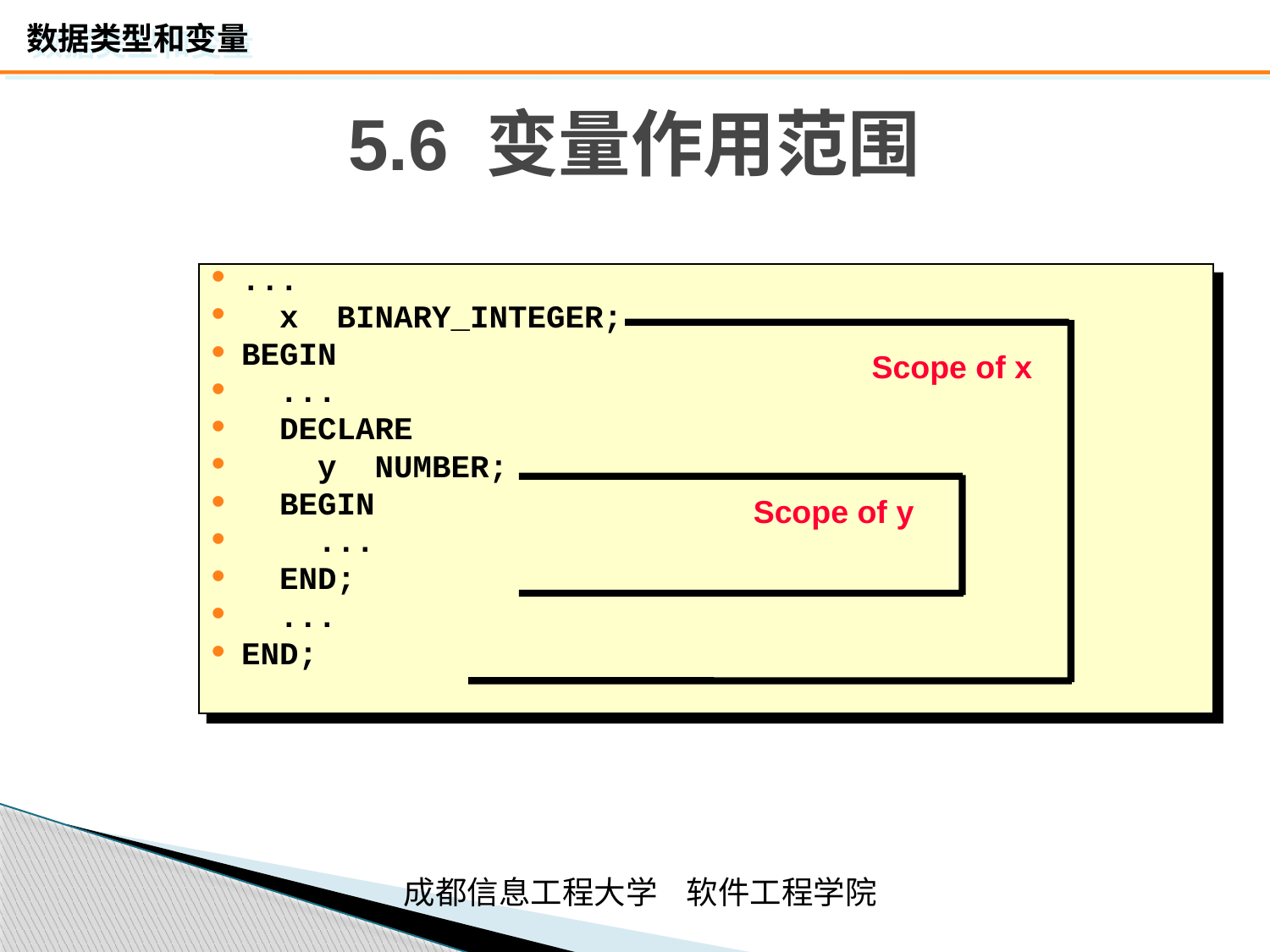

# 5.6 变量作用范围
...
  x  BINARY_INTEGER;
BEGIN
  ...
  DECLARE
    y  NUMBER;
  BEGIN
    ...
  END;
  ...
END;

Scope of x

Scope of y